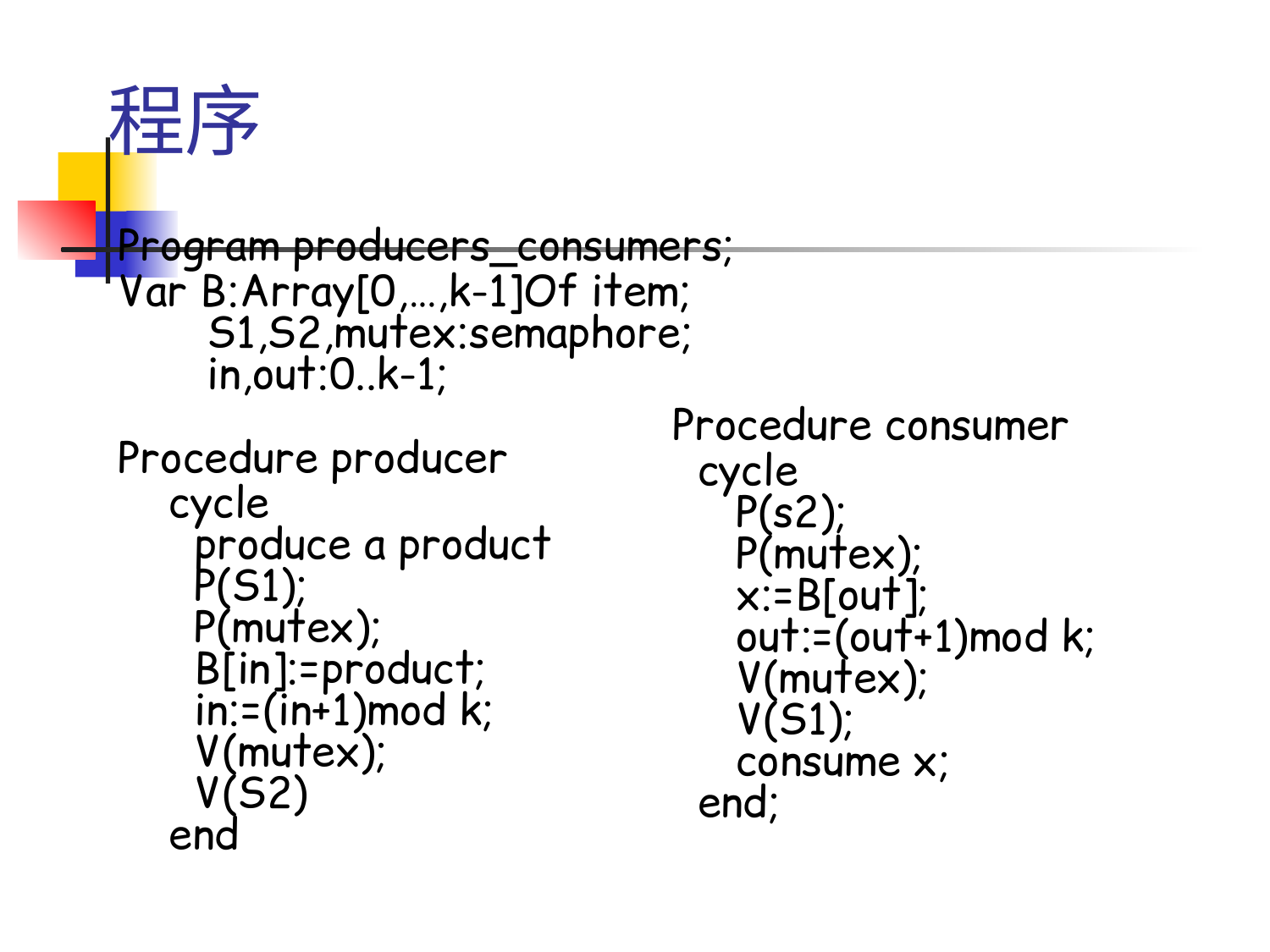

# 程序
Program producers_consumers;
Var B:Array[0,…,k-1]Of item;
       S1,S2,mutex:semaphore;
       in,out:0..k-1;
Procedure consumer
  cycle
     P(s2);
     P(mutex);
     x:=B[out];
     out:=(out+1)mod k;
     V(mutex);
     V(S1);
     consume x;
  end;
Procedure producer
    cycle
      produce a product
      P(S1);
      P(mutex);
      B[in]:=product;
      in:=(in+1)mod k;
      V(mutex);
      V(S2)
    end